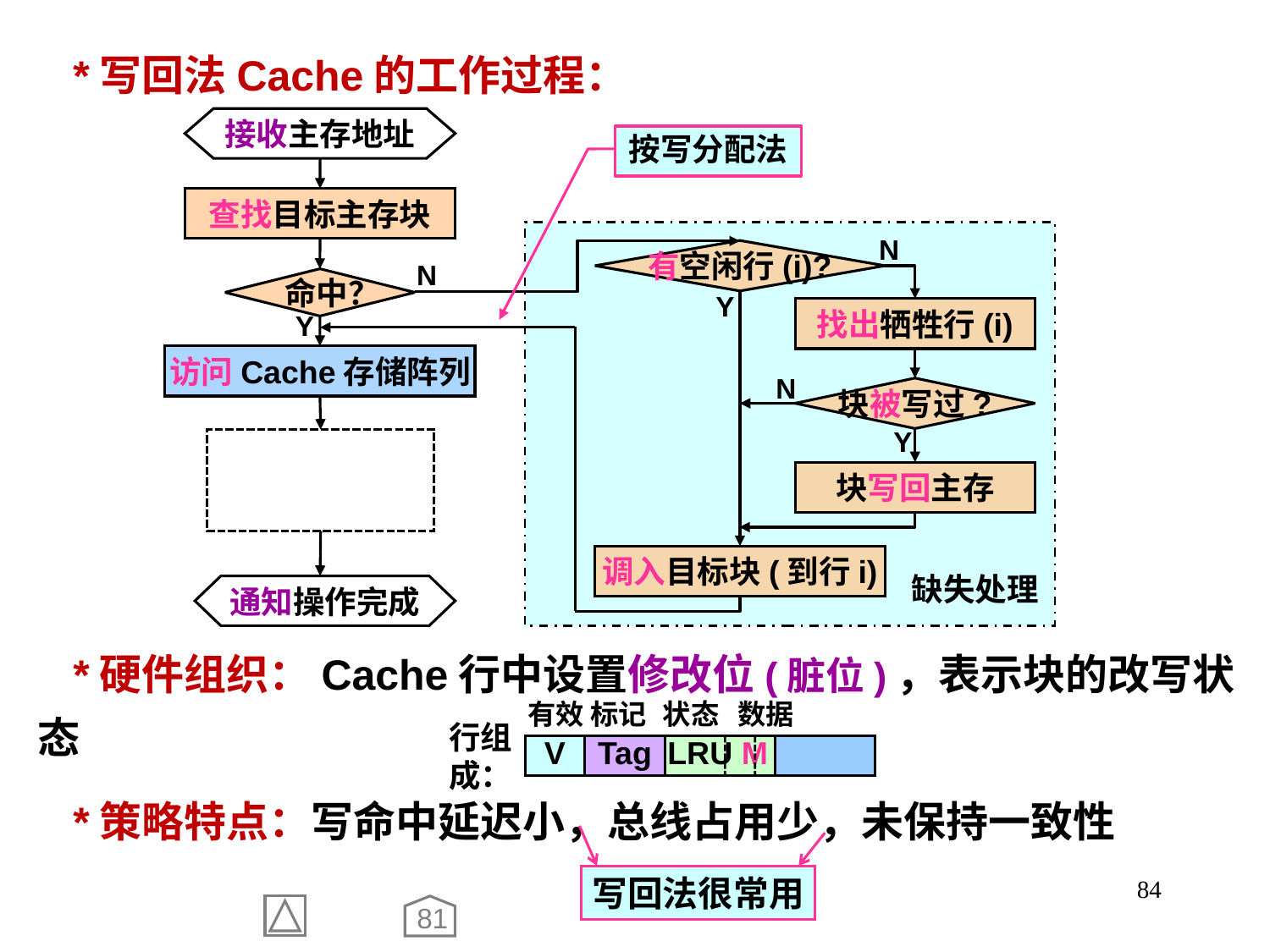

*写回法Cache的工作过程：
接收主存地址
查找目标主存块
N
命中？
Y

访问Cache存储阵列

通知操作完成
按写分配法

N
有空闲行(i)?
Y
找出牺牲行(i)

N
块被写过?
Y
块写回主存
调入目标块(到行i)
缺失处理
   *硬件组织：Cache行中设置修改位(脏位)，表示块的改写状态
有效 标记   状态   数据
行组成：
V
Tag
LRU M

   *策略特点：写命中延迟小，总线占用少，未保持一致性
写回法很常用
84

81